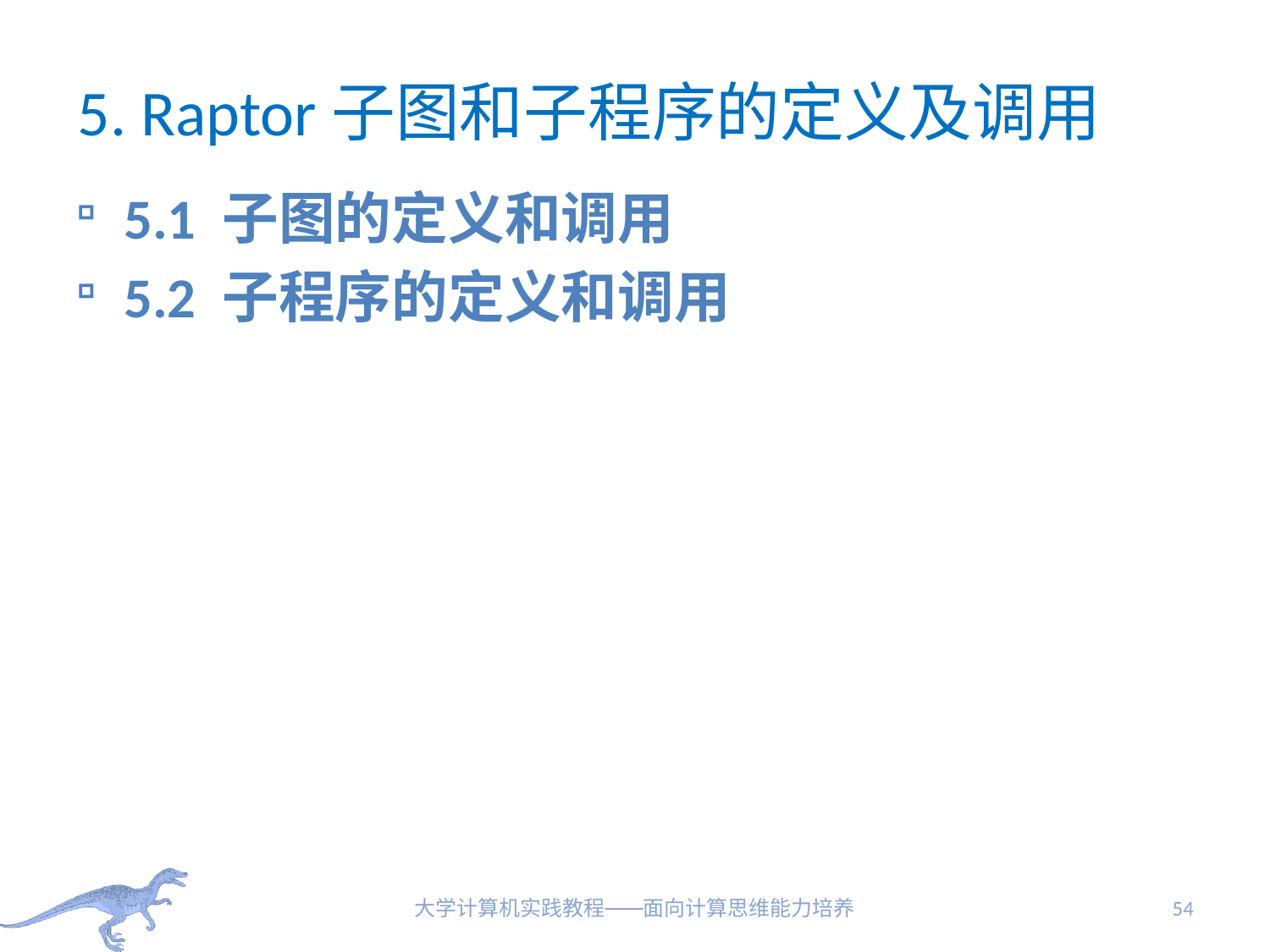

# 5. Raptor子图和子程序的定义及调用
5.1 子图的定义和调用
5.2 子程序的定义和调用

大学计算机实践教程——面向计算思维能力培养
54